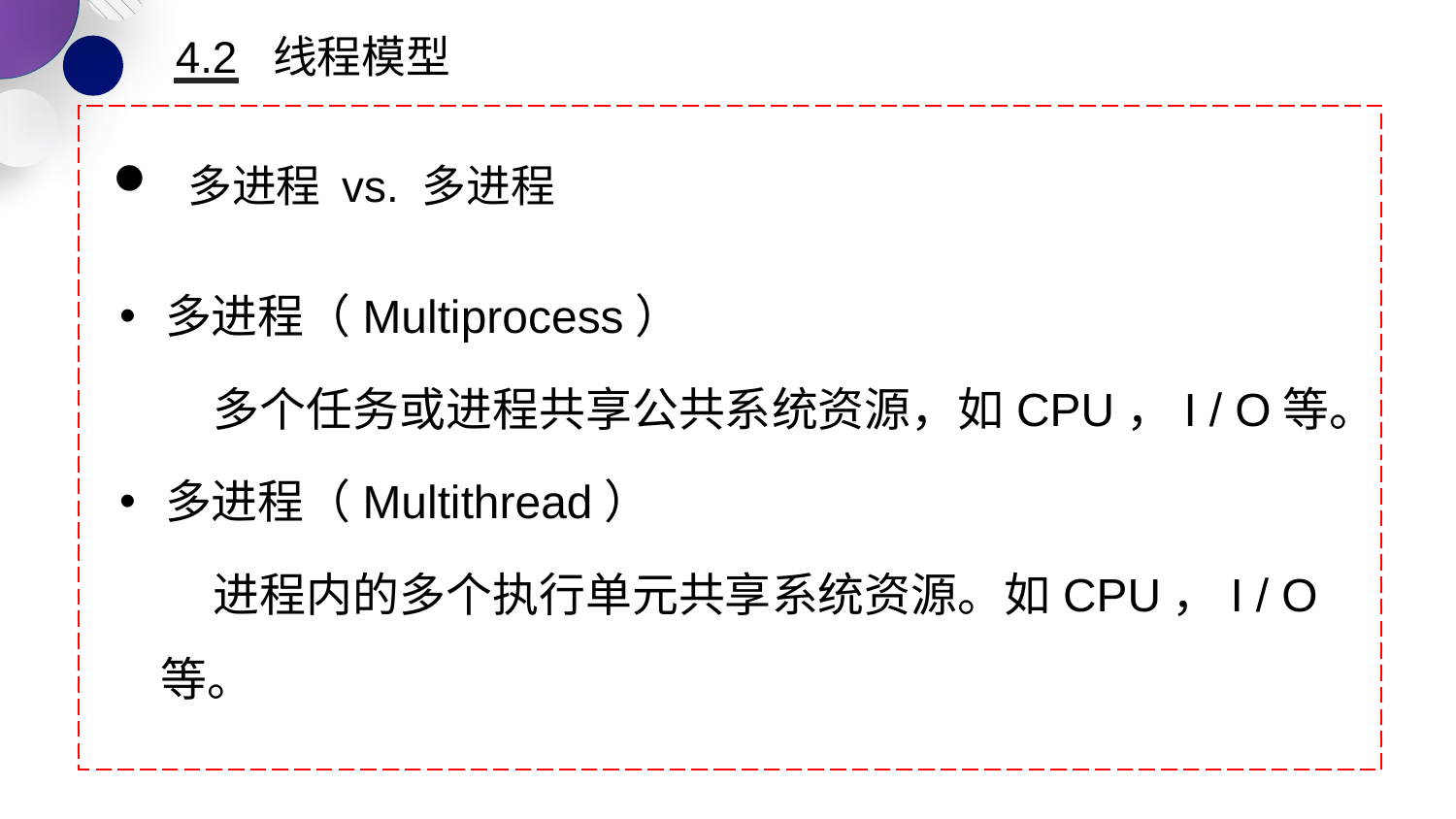

4.2  线程模型

  多进程 vs. 多进程
多进程（Multiprocess）
    多个任务或进程共享公共系统资源，如CPU，I / O等。
多进程（Multithread）
    进程内的多个执行单元共享系统资源。如CPU，I / O等。